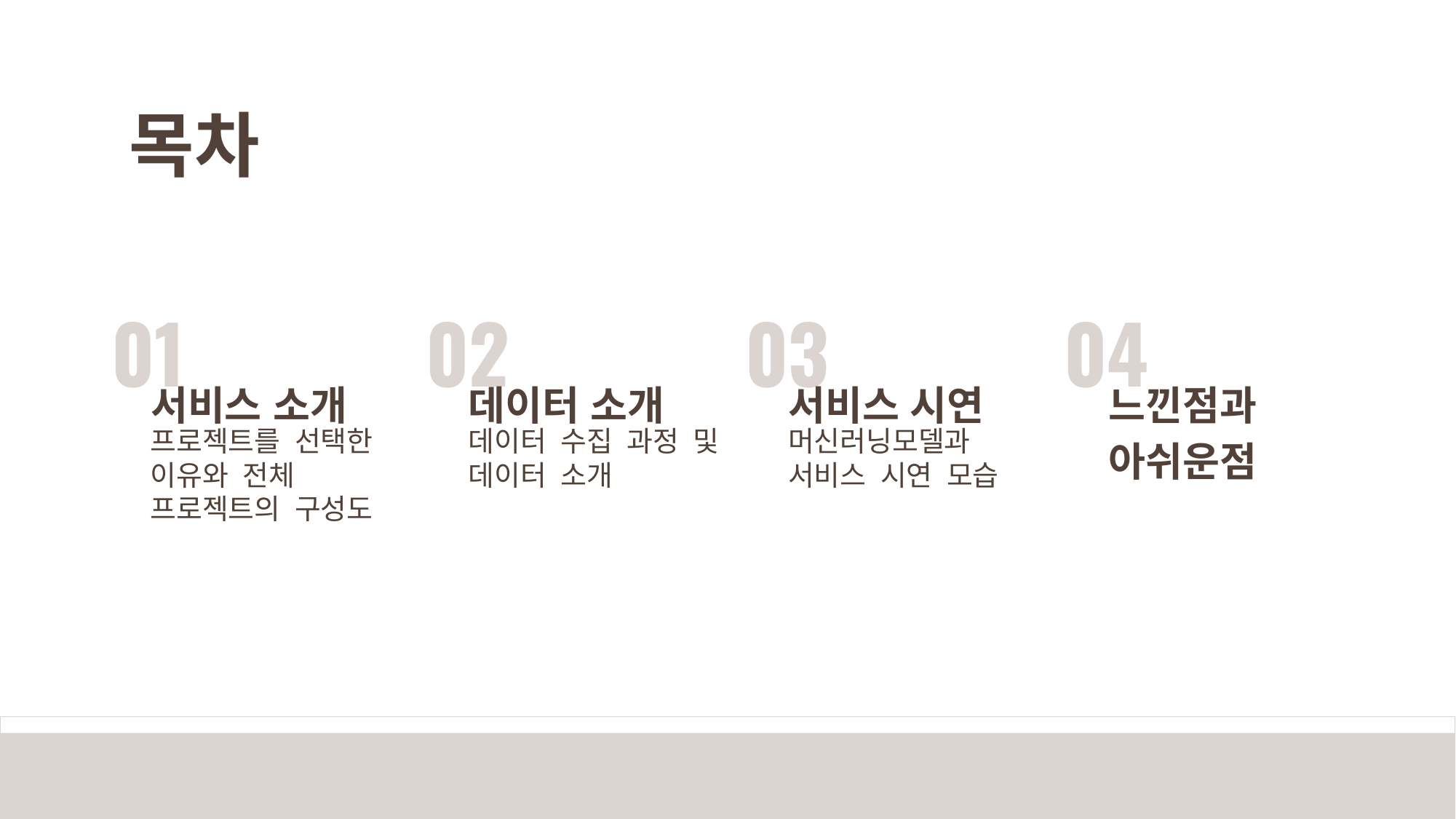

목차
# 01
02
03
04
서비스 소개
데이터 소개
서비스 시연
느낀점과 아쉬운점
프로젝트를 선택한 이유와 전체 프로젝트의 구성도
데이터 수집 과정 및 데이터 소개
머신러닝모델과 서비스 시연 모습